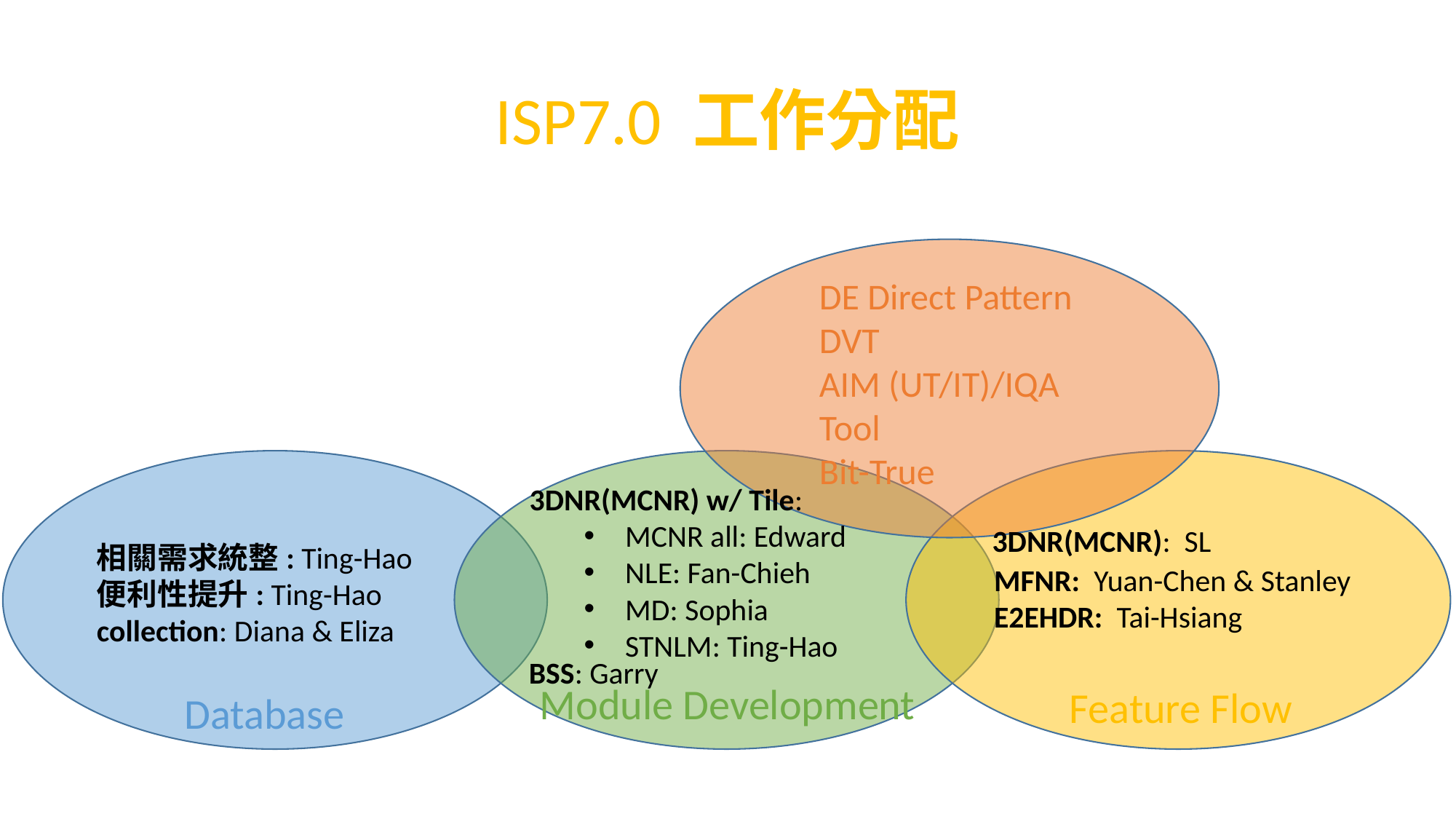

# ISP7.0 工作分配

DE Direct Pattern
DVT
AIM (UT/IT)/IQA
Tool
Bit-True

Module Development
Feature Flow
Database
3DNR(MCNR) w/ Tile:
MCNR all: Edward
NLE: Fan-Chieh
MD: Sophia
STNLM: Ting-Hao
3DNR(MCNR):  SL
相關需求統整: Ting-Hao
便利性提升: Ting-Hao
collection: Diana & Eliza
MFNR:  Yuan-Chen & Stanley
E2EHDR:  Tai-Hsiang
BSS: Garry